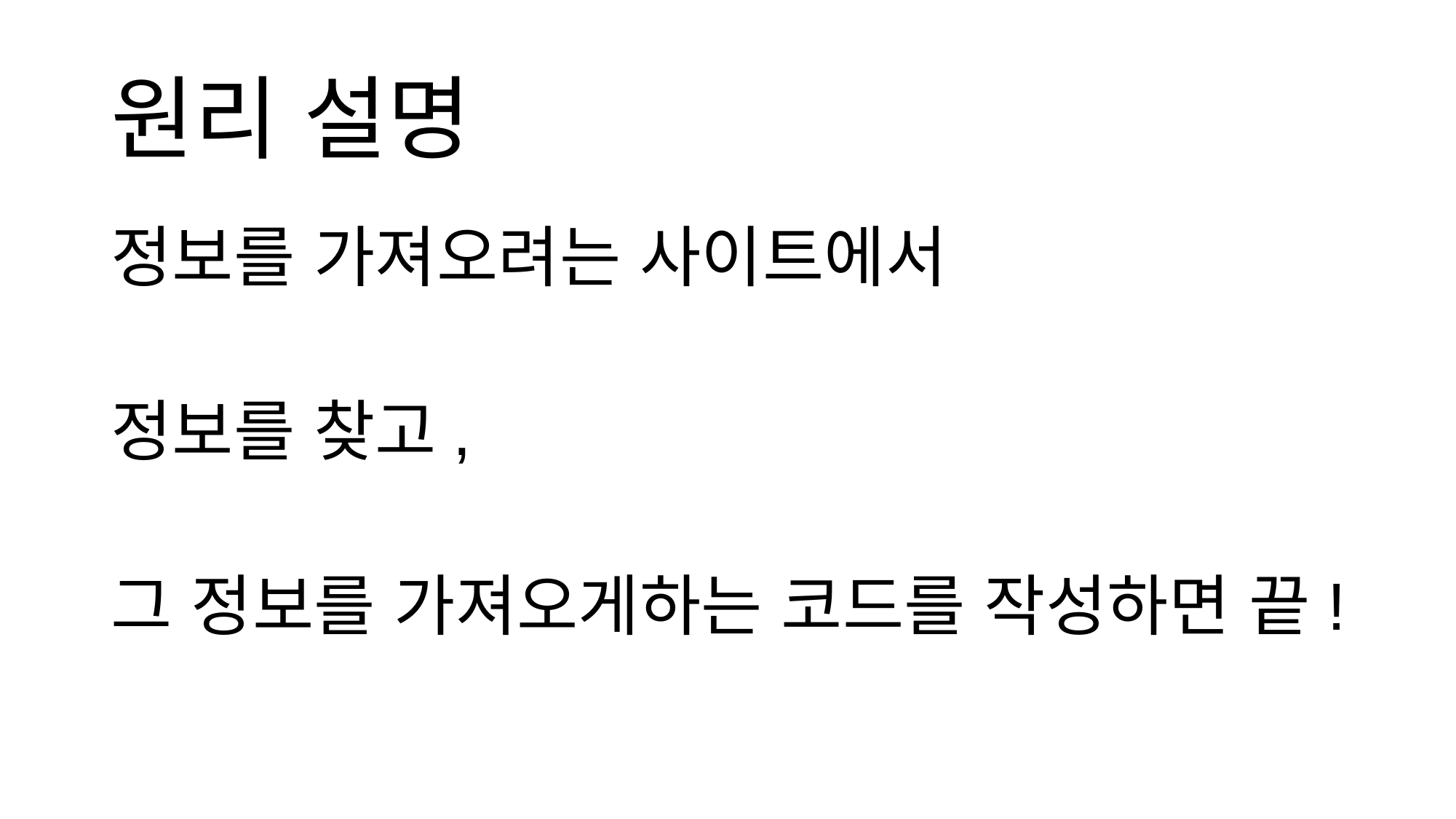

# 원리 설명
정보를 가져오려는 사이트에서

정보를 찾고,

그 정보를 가져오게하는 코드를 작성하면 끝!